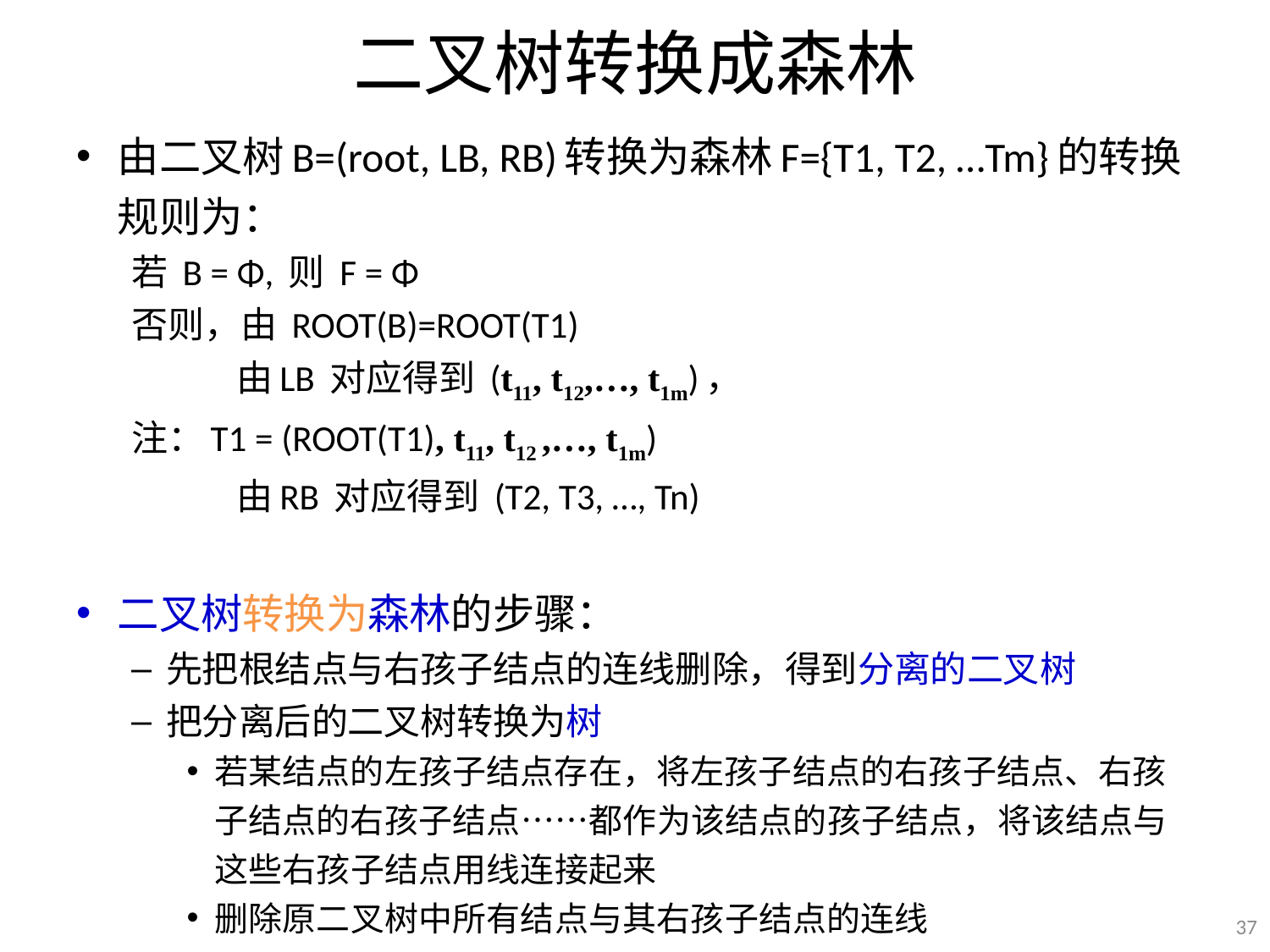

# 二叉树转换成森林
由二叉树B=(root, LB, RB)转换为森林F={T1, T2, …Tm}的转换规则为：
若 B = Φ, 则 F = Φ
否则，由 ROOT(B)=ROOT(T1)
            由LB 对应得到 (t11, t12,…, t1m)，
		注：T1 = (ROOT(T1), t11, t12 ,…, t1m)
            由RB 对应得到 (T2, T3, …, Tn)

二叉树转换为森林的步骤：
先把根结点与右孩子结点的连线删除，得到分离的二叉树
把分离后的二叉树转换为树
若某结点的左孩子结点存在，将左孩子结点的右孩子结点、右孩子结点的右孩子结点……都作为该结点的孩子结点，将该结点与这些右孩子结点用线连接起来
删除原二叉树中所有结点与其右孩子结点的连线
37